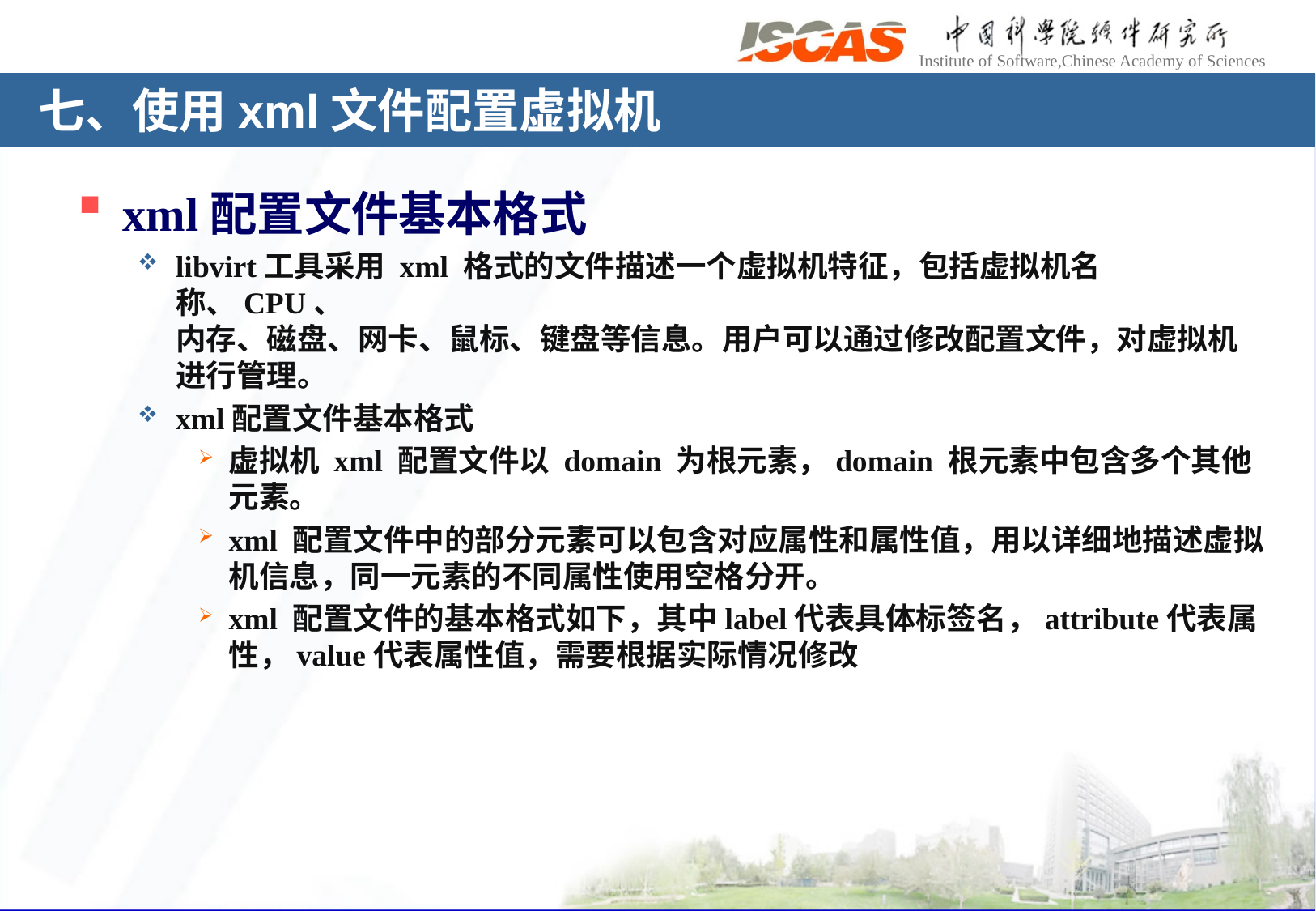

# 七、使用xml文件配置虚拟机
xml配置文件基本格式
libvirt工具采用 xml 格式的文件描述一个虚拟机特征，包括虚拟机名称、CPU、
内存、磁盘、网卡、鼠标、键盘等信息。用户可以通过修改配置文件，对虚拟机
进行管理。
xml配置文件基本格式
虚拟机 xml 配置文件以 domain 为根元素，domain 根元素中包含多个其他元素。
xml 配置文件中的部分元素可以包含对应属性和属性值，用以详细地描述虚拟机信息，同一元素的不同属性使用空格分开。
xml 配置文件的基本格式如下，其中label代表具体标签名，attribute代表属性，value代表属性值，需要根据实际情况修改